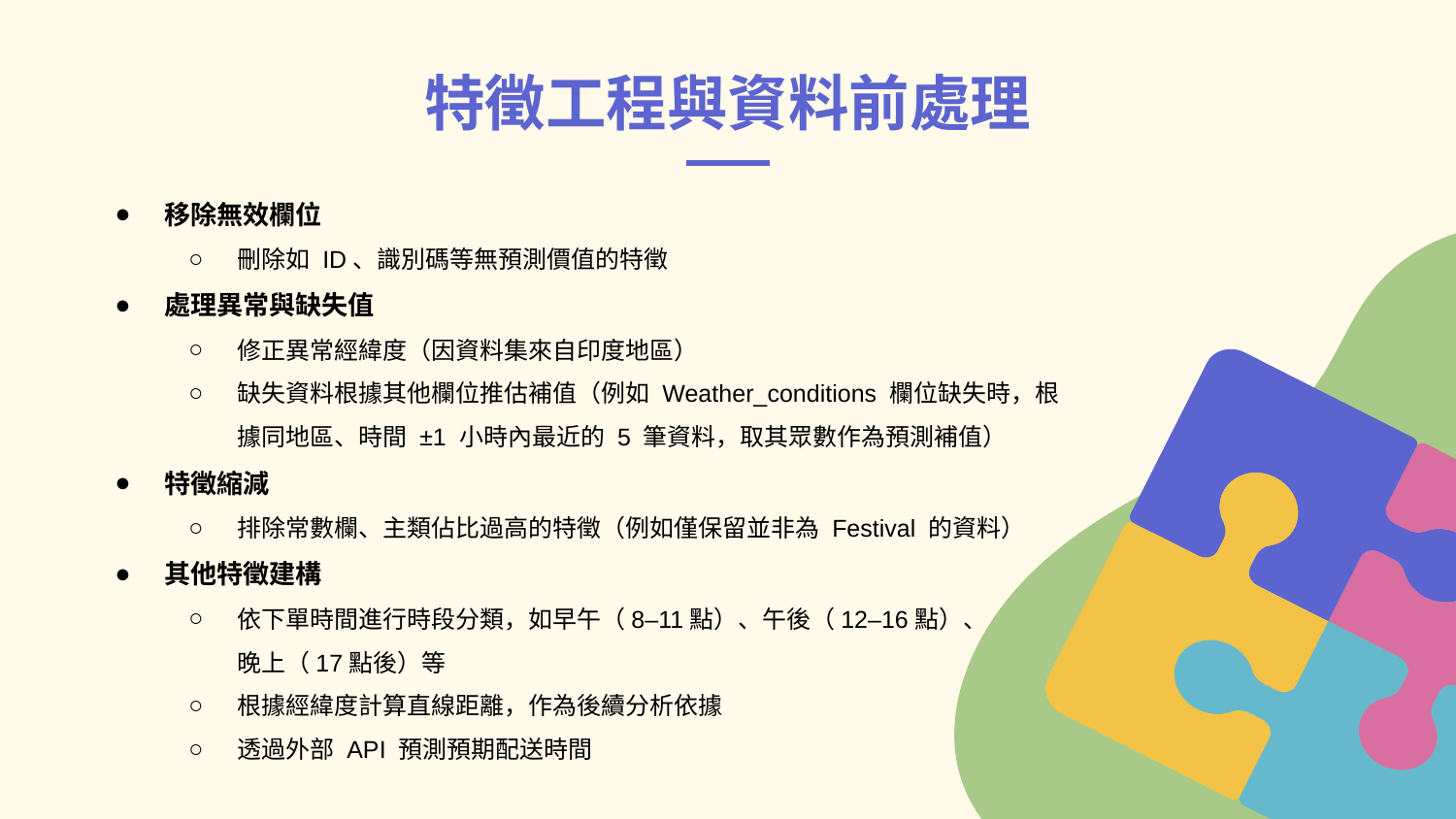

# 特徵工程與資料前處理
移除無效欄位
刪除如 ID、識別碼等無預測價值的特徵
處理異常與缺失值
修正異常經緯度（因資料集來自印度地區）
缺失資料根據其他欄位推估補值（例如 Weather_conditions 欄位缺失時，根據同地區、時間 ±1 小時內最近的 5 筆資料，取其眾數作為預測補值）
特徵縮減
排除常數欄、主類佔比過高的特徵（例如僅保留並非為 Festival 的資料）
其他特徵建構
依下單時間進行時段分類，如早午（8–11點）、午後（12–16點）、
晚上（17點後）等
根據經緯度計算直線距離，作為後續分析依據
透過外部 API 預測預期配送時間